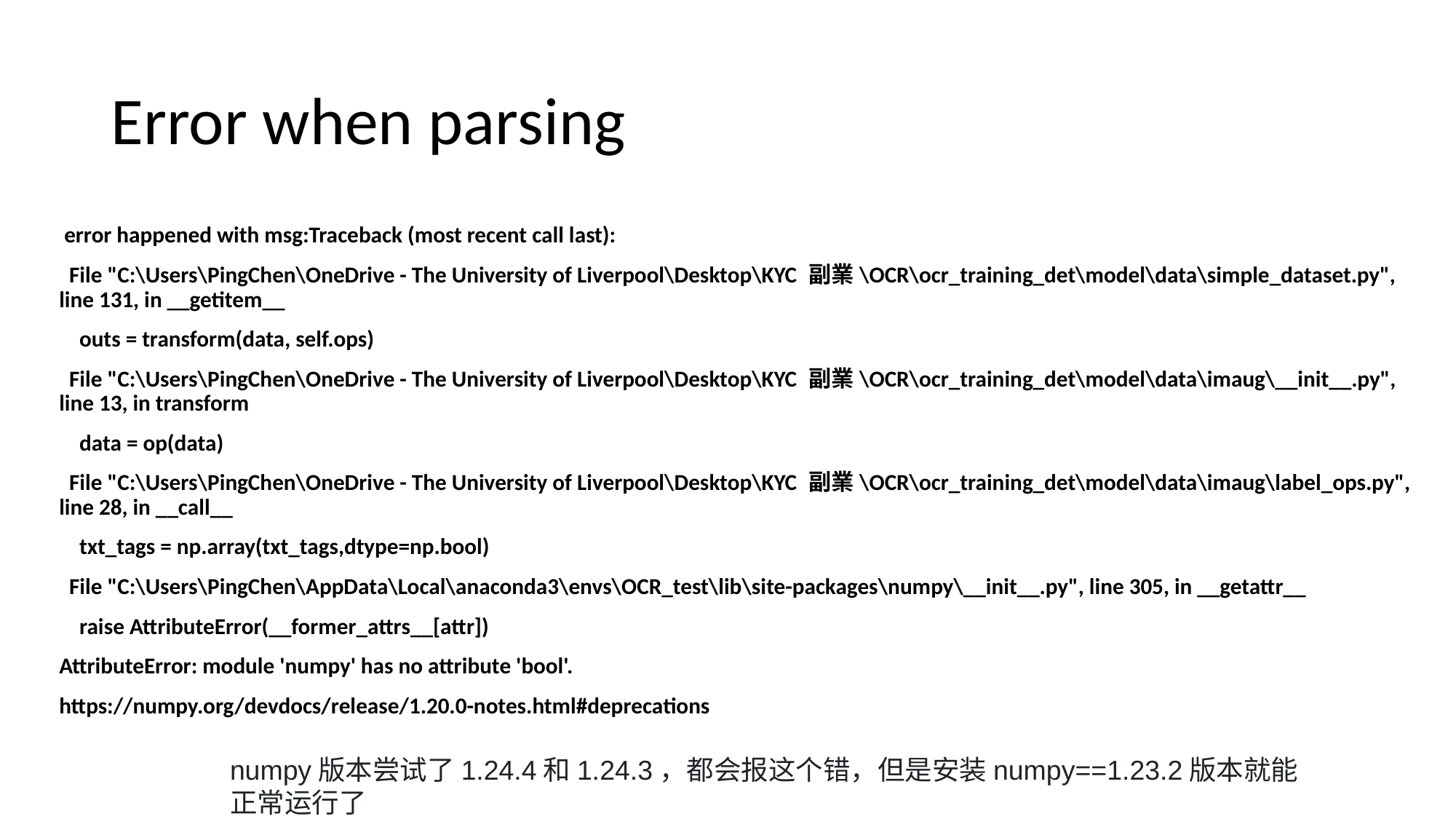

# Error when parsing
 error happened with msg:Traceback (most recent call last):
  File "C:\Users\PingChen\OneDrive - The University of Liverpool\Desktop\KYC 副業\OCR\ocr_training_det\model\data\simple_dataset.py", line 131, in __getitem__
    outs = transform(data, self.ops)
  File "C:\Users\PingChen\OneDrive - The University of Liverpool\Desktop\KYC 副業\OCR\ocr_training_det\model\data\imaug\__init__.py", line 13, in transform
    data = op(data)
  File "C:\Users\PingChen\OneDrive - The University of Liverpool\Desktop\KYC 副業\OCR\ocr_training_det\model\data\imaug\label_ops.py", line 28, in __call__
    txt_tags = np.array(txt_tags,dtype=np.bool)
  File "C:\Users\PingChen\AppData\Local\anaconda3\envs\OCR_test\lib\site-packages\numpy\__init__.py", line 305, in __getattr__
    raise AttributeError(__former_attrs__[attr])
AttributeError: module 'numpy' has no attribute 'bool'.
https://numpy.org/devdocs/release/1.20.0-notes.html#deprecations
numpy版本尝试了1.24.4和1.24.3，都会报这个错，但是安装numpy==1.23.2版本就能正常运行了